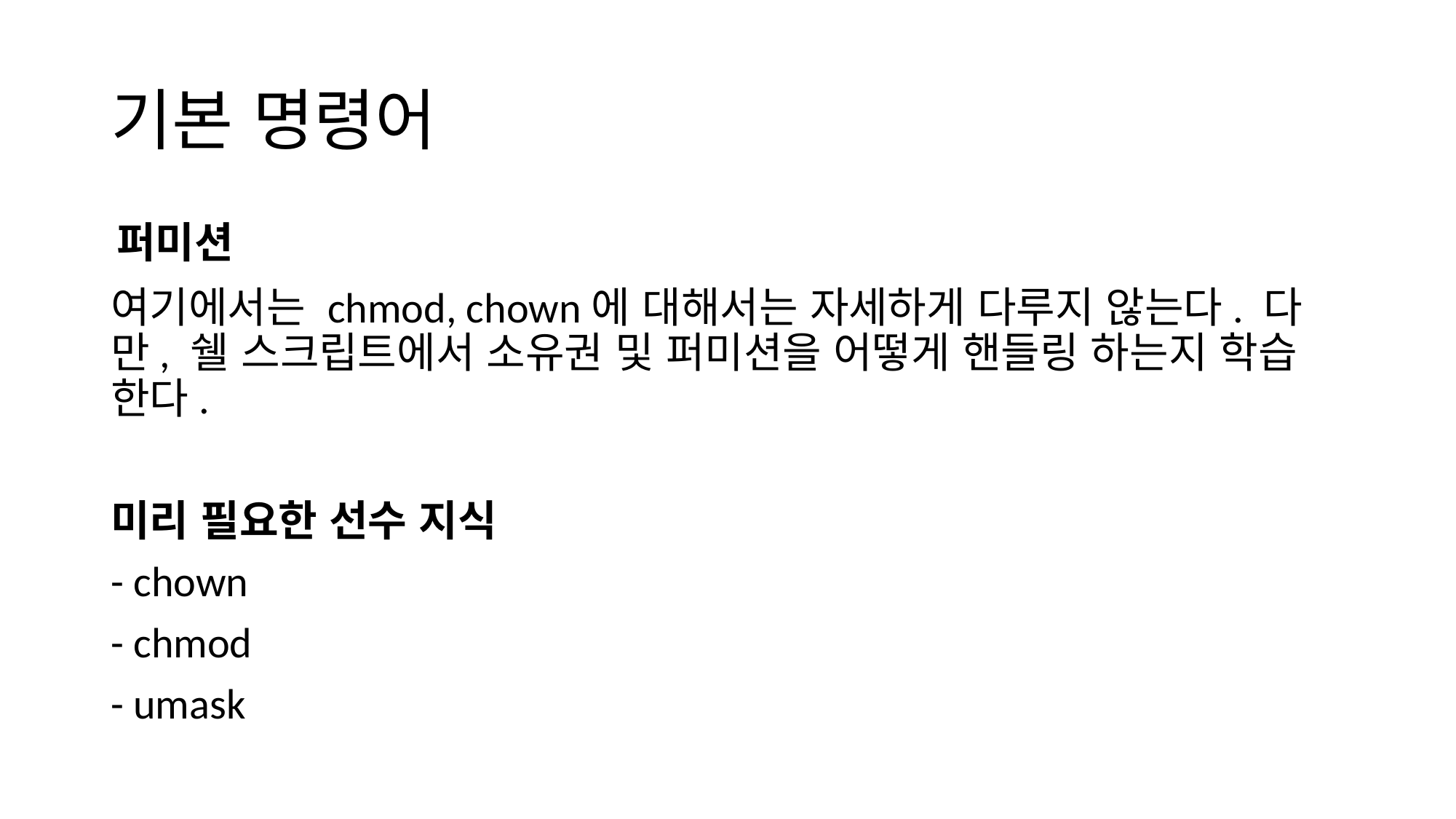

# 기본 명령어
퍼미션
여기에서는 chmod, chown에 대해서는 자세하게 다루지 않는다. 다만, 쉘 스크립트에서 소유권 및 퍼미션을 어떻게 핸들링 하는지 학습 한다.

미리 필요한 선수 지식
- chown
- chmod
- umask